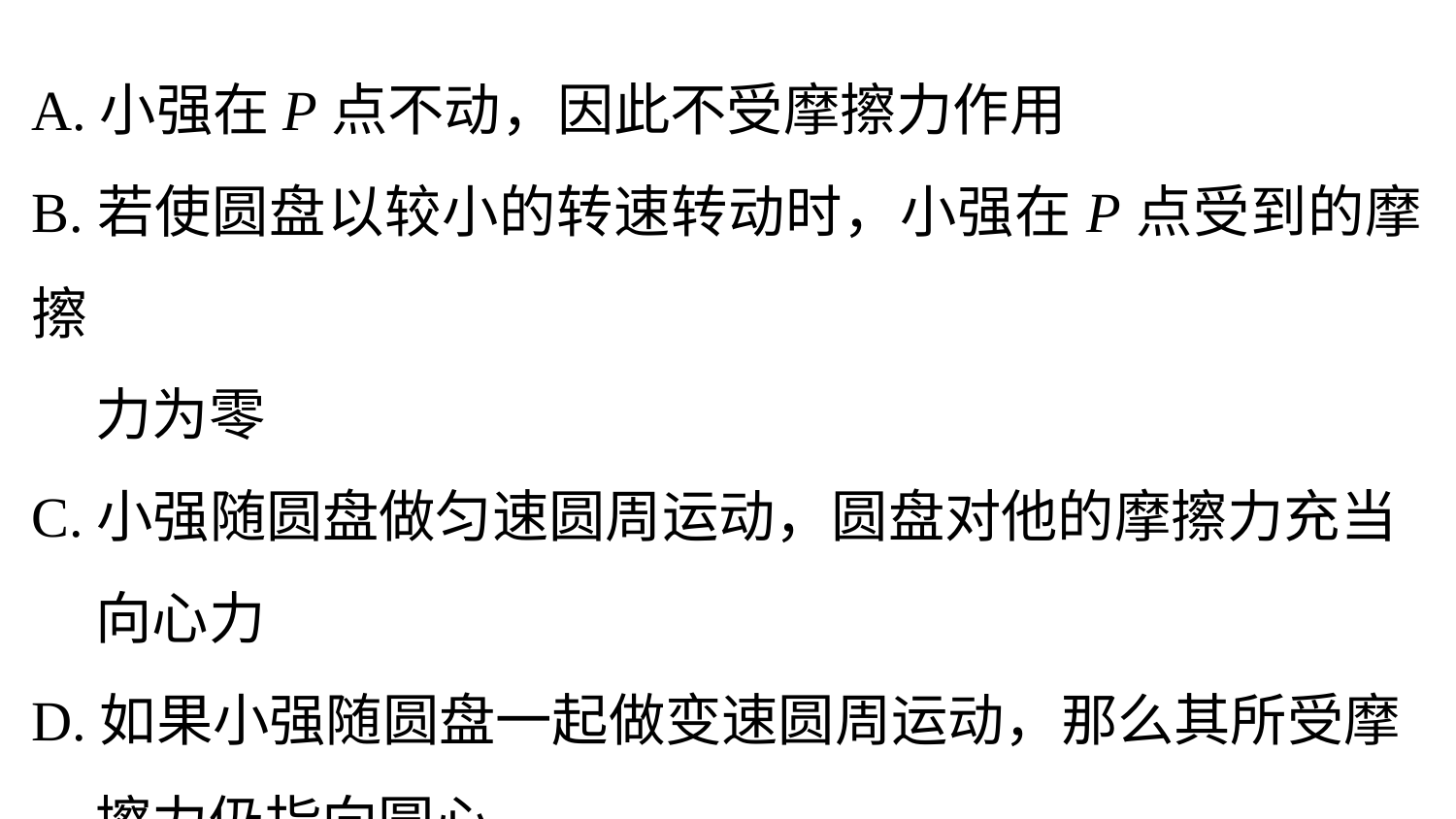

A.小强在P点不动，因此不受摩擦力作用
B.若使圆盘以较小的转速转动时，小强在P点受到的摩擦
    力为零
C.小强随圆盘做匀速圆周运动，圆盘对他的摩擦力充当
    向心力
D.如果小强随圆盘一起做变速圆周运动，那么其所受摩
    擦力仍指向圆心